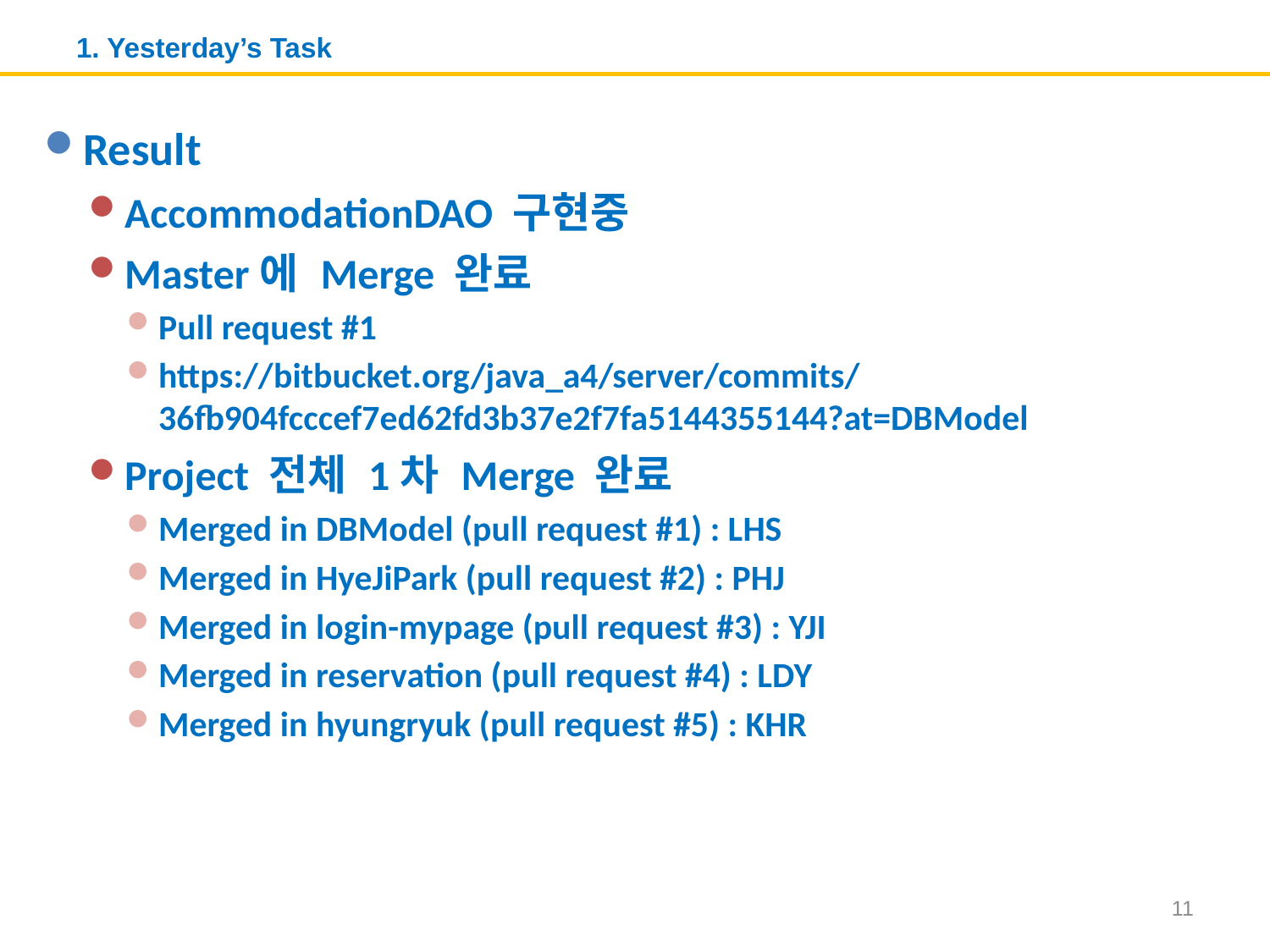

# 1. Yesterday’s Task
Result
AccommodationDAO 구현중
Master에 Merge 완료
Pull request #1
https://bitbucket.org/java_a4/server/commits/36fb904fcccef7ed62fd3b37e2f7fa5144355144?at=DBModel
Project 전체 1차 Merge 완료
Merged in DBModel (pull request #1) : LHS
Merged in HyeJiPark (pull request #2) : PHJ
Merged in login-mypage (pull request #3) : YJI
Merged in reservation (pull request #4) : LDY
Merged in hyungryuk (pull request #5) : KHR

11